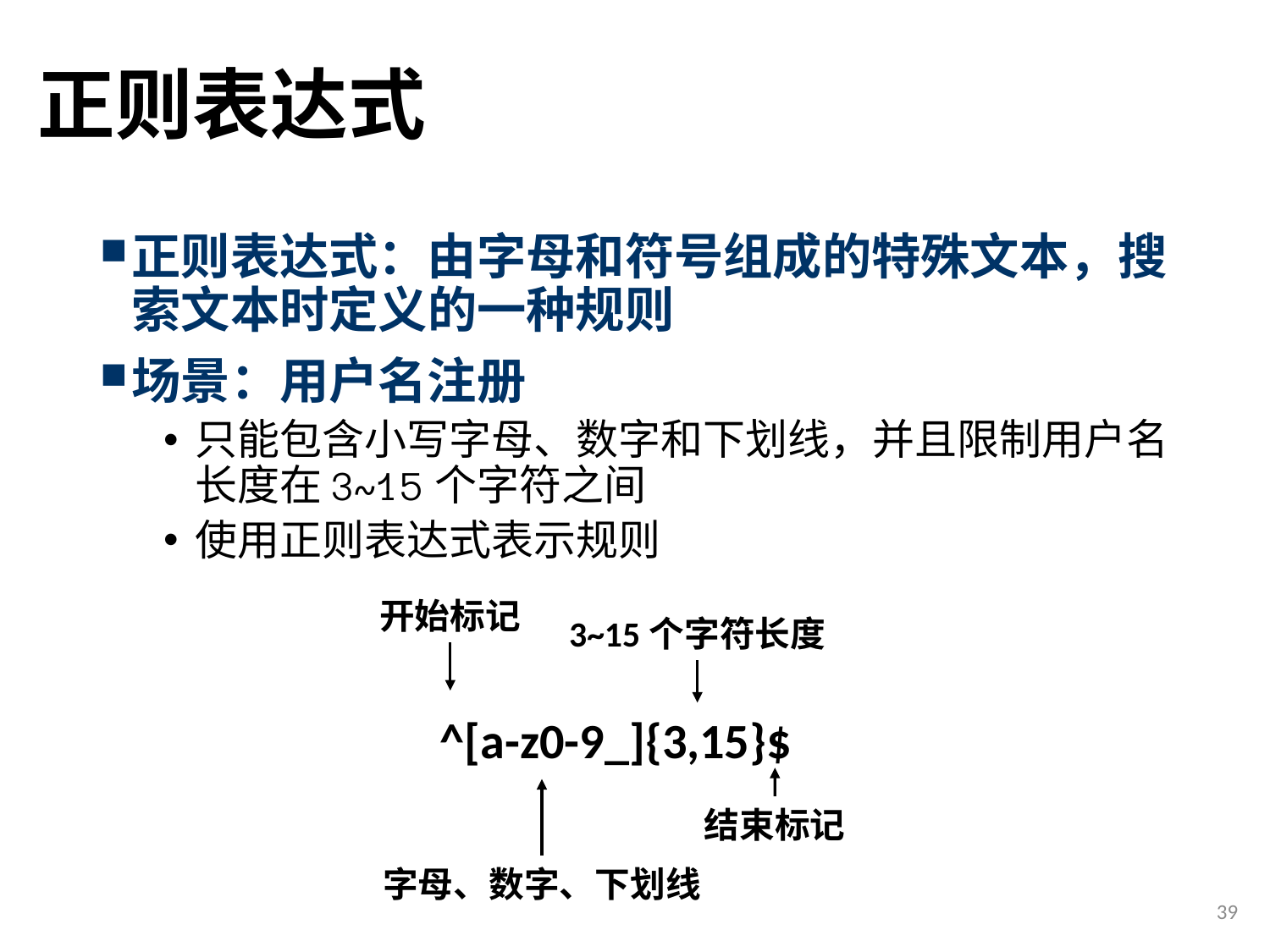

# 正则表达式
正则表达式：由字母和符号组成的特殊文本，搜索文本时定义的一种规则
场景：用户名注册
只能包含小写字母、数字和下划线，并且限制用户名长度在3~15个字符之间
使用正则表达式表示规则

开始标记
3~15个字符长度
^[a-z0-9_]{3,15}$
结束标记
字母、数字、下划线
39